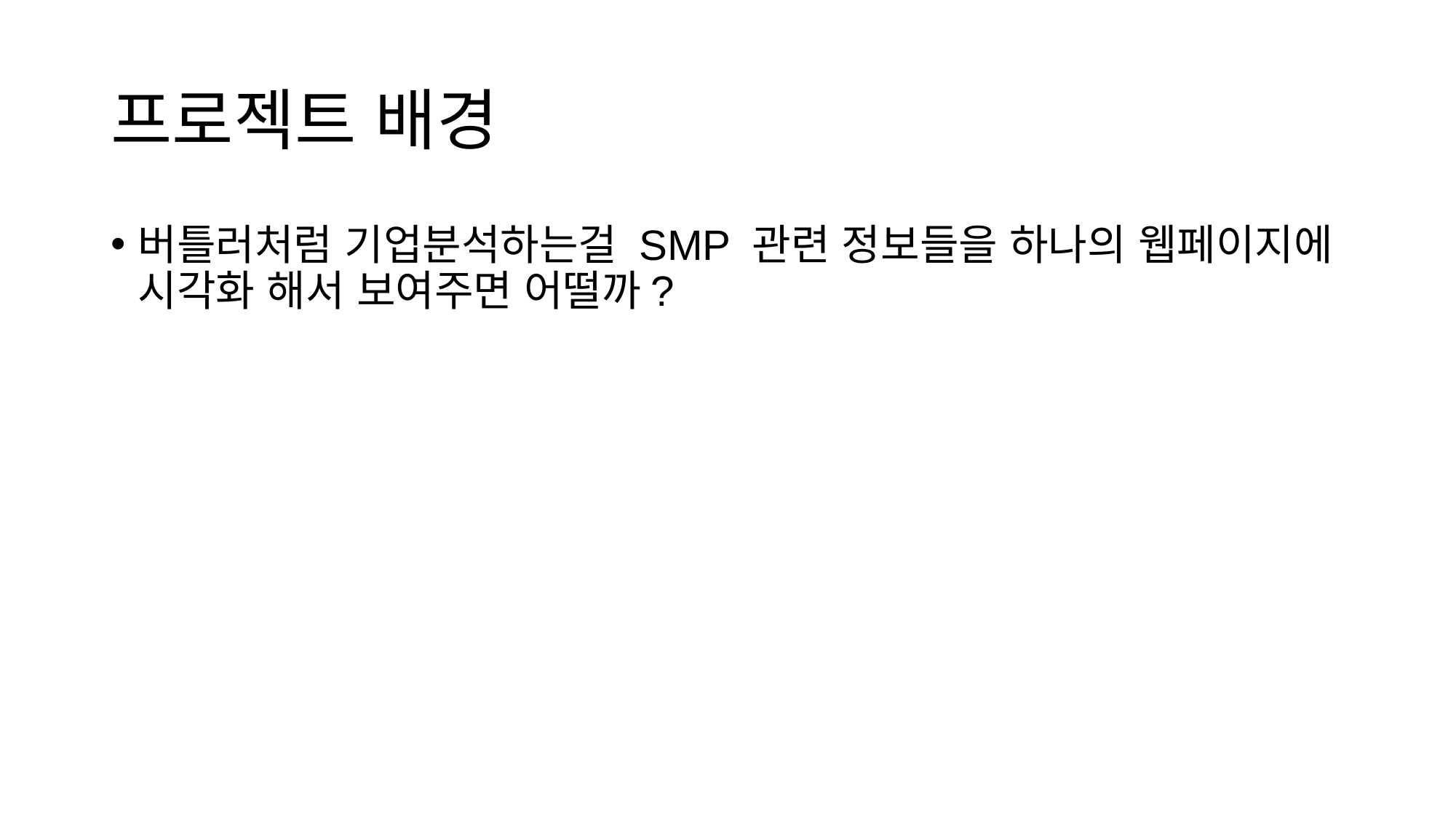

# 프로젝트 배경
버틀러처럼 기업분석하는걸 SMP 관련 정보들을 하나의 웹페이지에 시각화 해서 보여주면 어떨까?